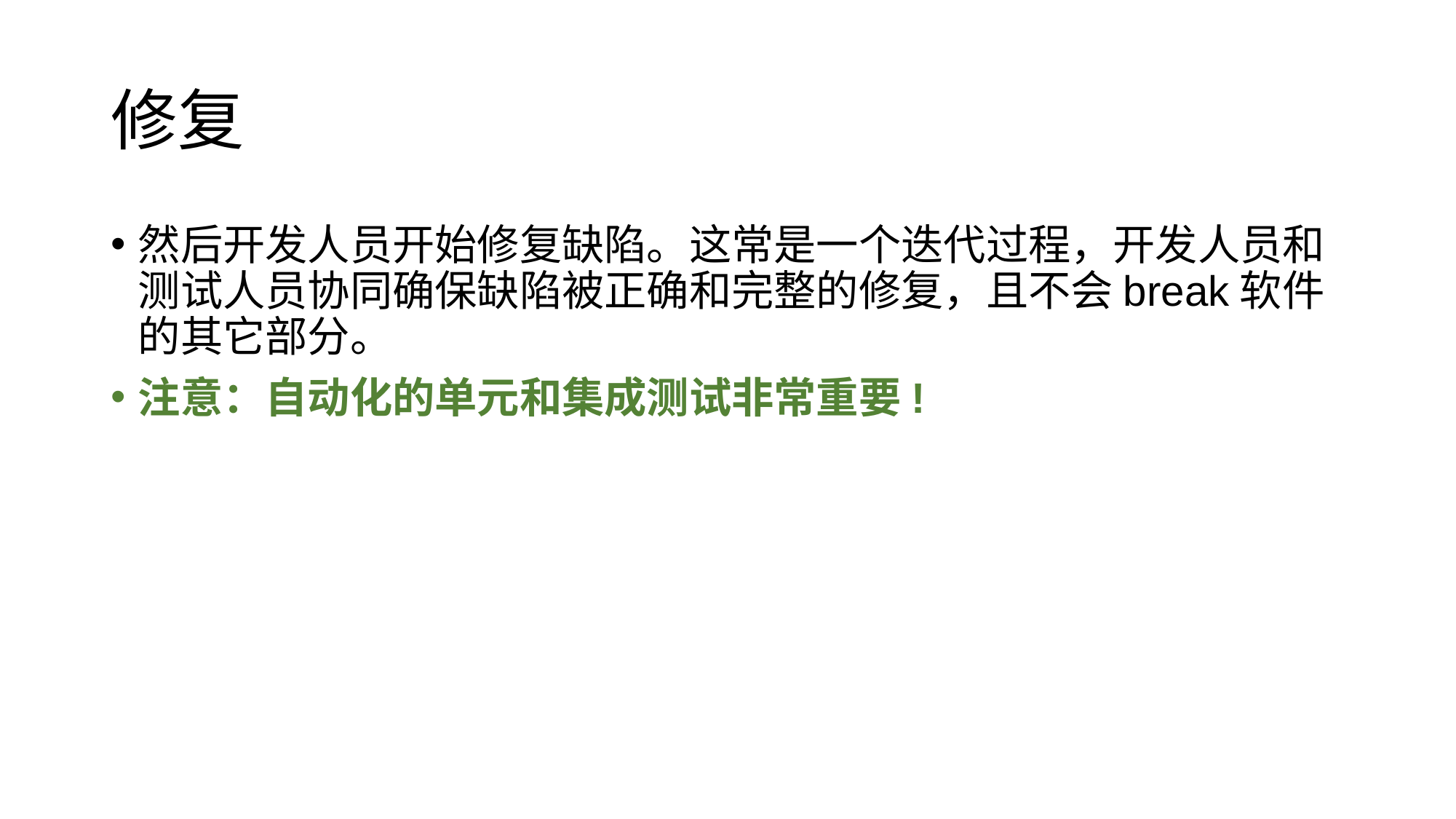

# 修复
然后开发人员开始修复缺陷。这常是一个迭代过程，开发人员和测试人员协同确保缺陷被正确和完整的修复，且不会break软件的其它部分。
注意：自动化的单元和集成测试非常重要!